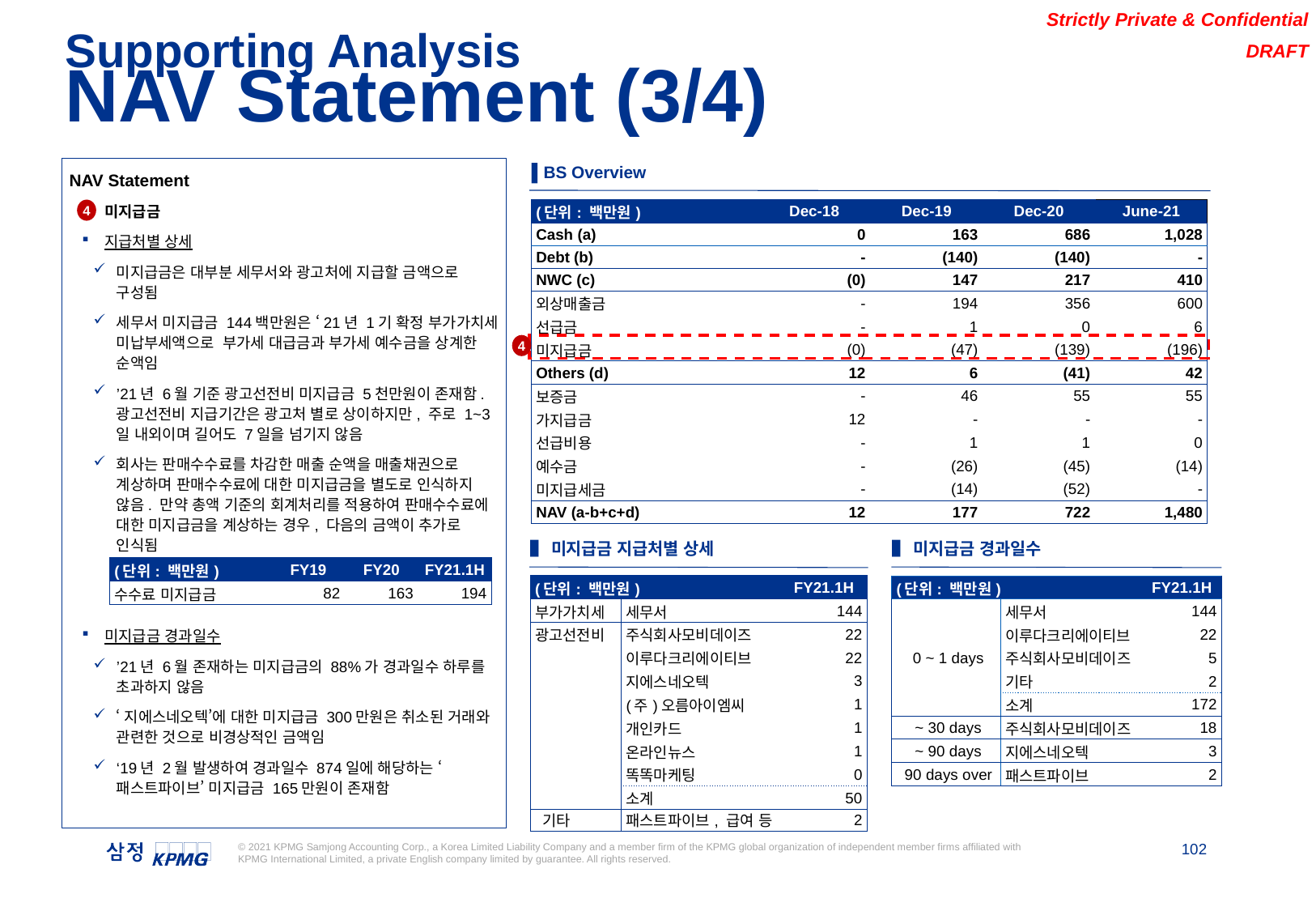

Supporting Analysis
NAV Statement (3/4)
▌BS Overview

NAV Statement
미지급금
지급처별 상세
미지급금은 대부분 세무서와 광고처에 지급할 금액으로 구성됨
세무서 미지급금 144백만원은 ‘21년 1기 확정 부가가치세 미납부세액으로  부가세 대급금과 부가세 예수금을 상계한 순액임
’21년 6월 기준 광고선전비 미지급금 5천만원이 존재함. 광고선전비 지급기간은 광고처 별로 상이하지만, 주로 1~3일 내외이며 길어도 7일을 넘기지 않음
회사는 판매수수료를 차감한 매출 순액을 매출채권으로 계상하며 판매수수료에 대한 미지급금을 별도로 인식하지 않음. 만약 총액 기준의 회계처리를 적용하여 판매수수료에 대한 미지급금을 계상하는 경우, 다음의 금액이 추가로 인식됨

미지급금 경과일수
’21년 6월 존재하는 미지급금의 88%가 경과일수 하루를 초과하지 않음
‘지에스네오텍’에 대한 미지급금 300만원은 취소된 거래와 관련한 것으로 비경상적인 금액임
‘19년 2월 발생하여 경과일수 874일에 해당하는 ‘패스트파이브’ 미지급금 165만원이 존재함

| (단위: 백만원) | Dec-18 | Dec-19 | Dec-20 | June-21 |
| --- | --- | --- | --- | --- |
| Cash (a) | 0 | 163 | 686 | 1,028 |
| Debt (b) | - | (140) | (140) | - |
| NWC (c) | (0) | 147 | 217 | 410 |
| 외상매출금 | - | 194 | 356 | 600 |
| 선급금 | - | 1 | 0 | 6 |
| 미지급금 | (0) | (47) | (139) | (196) |
| Others (d) | 12 | 6 | (41) | 42 |
| 보증금 | - | 46 | 55 | 55 |
| 가지급금 | 12 | - | - | - |
| 선급비용 | - | 1 | 1 | 0 |
| 예수금 | - | (26) | (45) | (14) |
| 미지급세금 | - | (14) | (52) | - |
| NAV (a-b+c+d) | 12 | 177 | 722 | 1,480 |
4
4

▌미지급금 지급처별 상세

▌미지급금 경과일수

| (단위: 백만원) | FY19 | FY20 | FY21.1H |
| --- | --- | --- | --- |
| 수수료 미지급금 | 82 | 163 | 194 |
| (단위: 백만원) |  | FY21.1H |
| --- | --- | --- |
| 부가가치세 | 세무서 | 144 |
| 광고선전비 | 주식회사모비데이즈 | 22 |
|  | 이루다크리에이티브 | 22 |
|  | 지에스네오텍 | 3 |
|  | (주)오름아이엠씨 | 1 |
|  | 개인카드 | 1 |
|  | 온라인뉴스 | 1 |
|  | 똑똑마케팅 | 0 |
|  | 소계 | 50 |
| 기타 | 패스트파이브, 급여 등 | 2 |
| (단위: 백만원) |  | FY21.1H |
| --- | --- | --- |
| 0 ~ 1 days | 세무서 | 144 |
|  | 이루다크리에이티브 | 22 |
|  | 주식회사모비데이즈 | 5 |
|  | 기타 | 2 |
|  | 소계 | 172 |
| ~ 30 days | 주식회사모비데이즈 | 18 |
| ~ 90 days | 지에스네오텍 | 3 |
| 90 days over | 패스트파이브 | 2 |